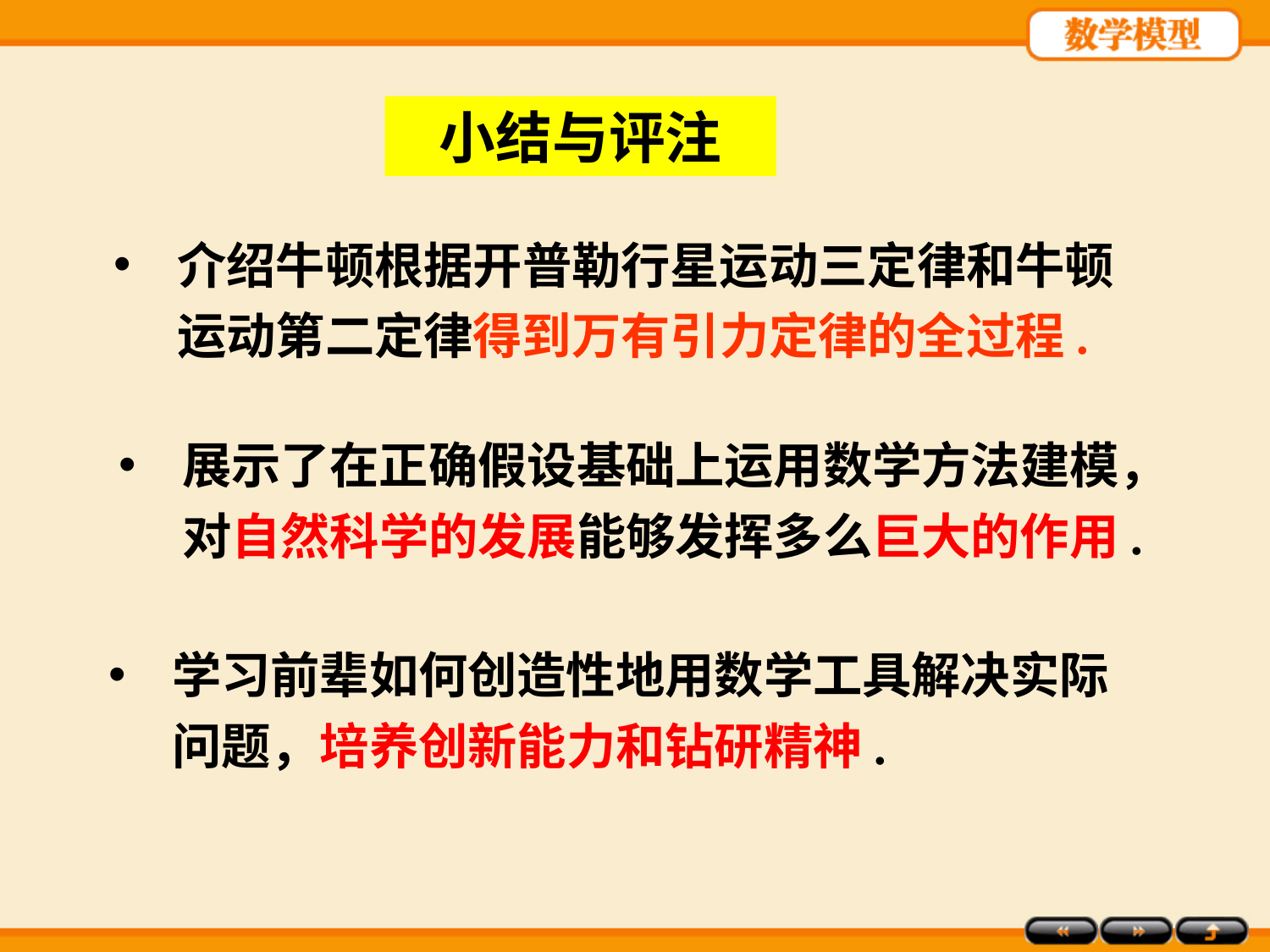

小结与评注
介绍牛顿根据开普勒行星运动三定律和牛顿运动第二定律得到万有引力定律的全过程.
展示了在正确假设基础上运用数学方法建模，对自然科学的发展能够发挥多么巨大的作用.
学习前辈如何创造性地用数学工具解决实际问题，培养创新能力和钻研精神.